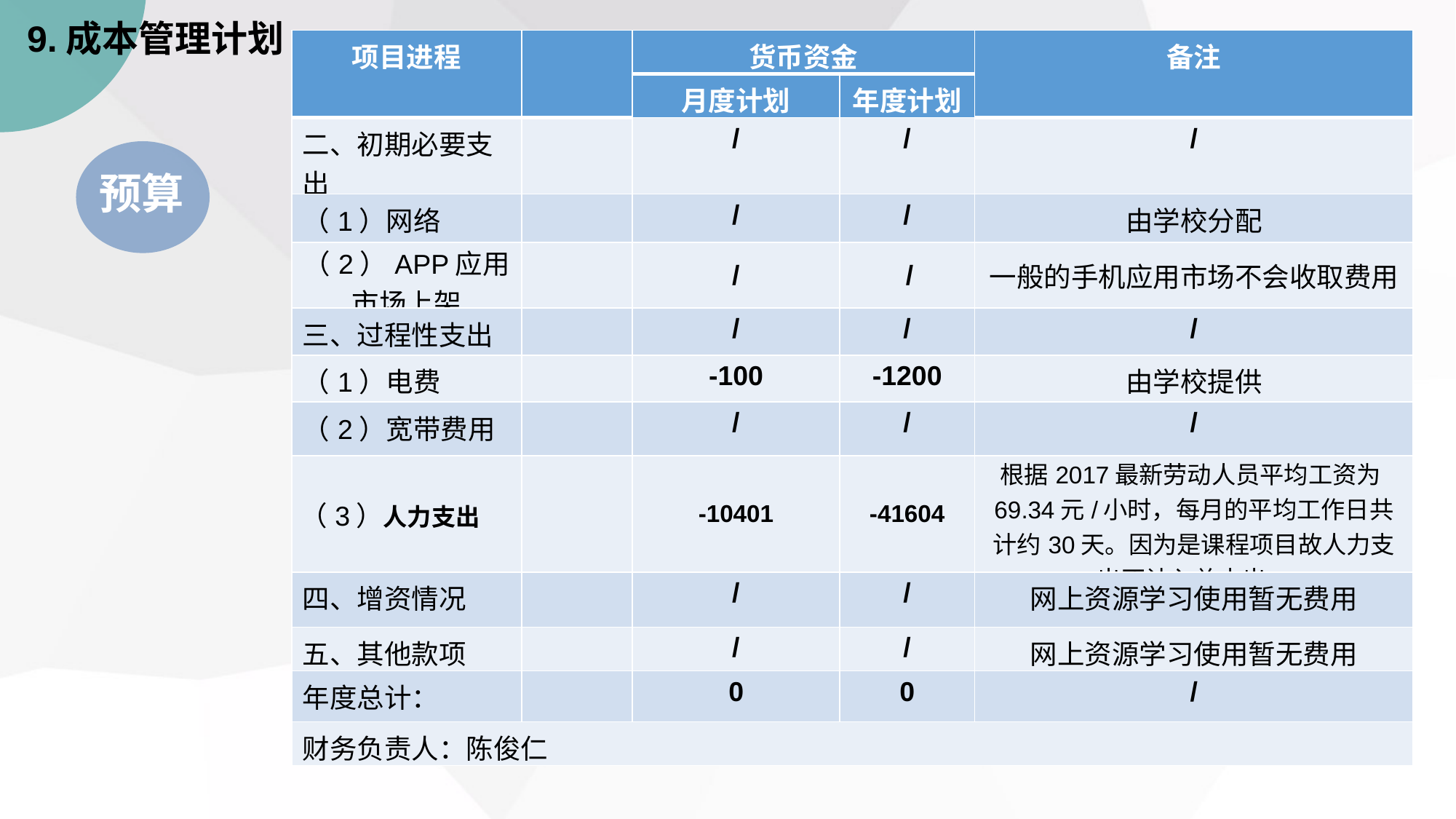

9.成本管理计划
| 项目进程 |  | 货币资金 |  | 备注 |
| --- | --- | --- | --- | --- |
|  |  | 月度计划 | 年度计划 |  |
| 二、初期必要支出 |  | / | / | / |
| （1）网络 |  | / | / | 由学校分配 |
| （2）APP应用市场上架 |  | / | / | 一般的手机应用市场不会收取费用 |
| 三、过程性支出 |  | / | / | / |
| （1）电费 |  | -100 | -1200 | 由学校提供 |
| （2）宽带费用 |  | / | / | / |
| （3）人力支出 |  | -10401 | -41604 | 根据2017最新劳动人员平均工资为69.34元/小时，每月的平均工作日共计约30天。因为是课程项目故人力支出不计入总支出。 |
| 四、增资情况 |  | / | / | 网上资源学习使用暂无费用 |
| 五、其他款项 |  | / | / | 网上资源学习使用暂无费用 |
| 年度总计： |  | 0 | 0 | / |
| 财务负责人：陈俊仁 |  |  |  |  |

预算